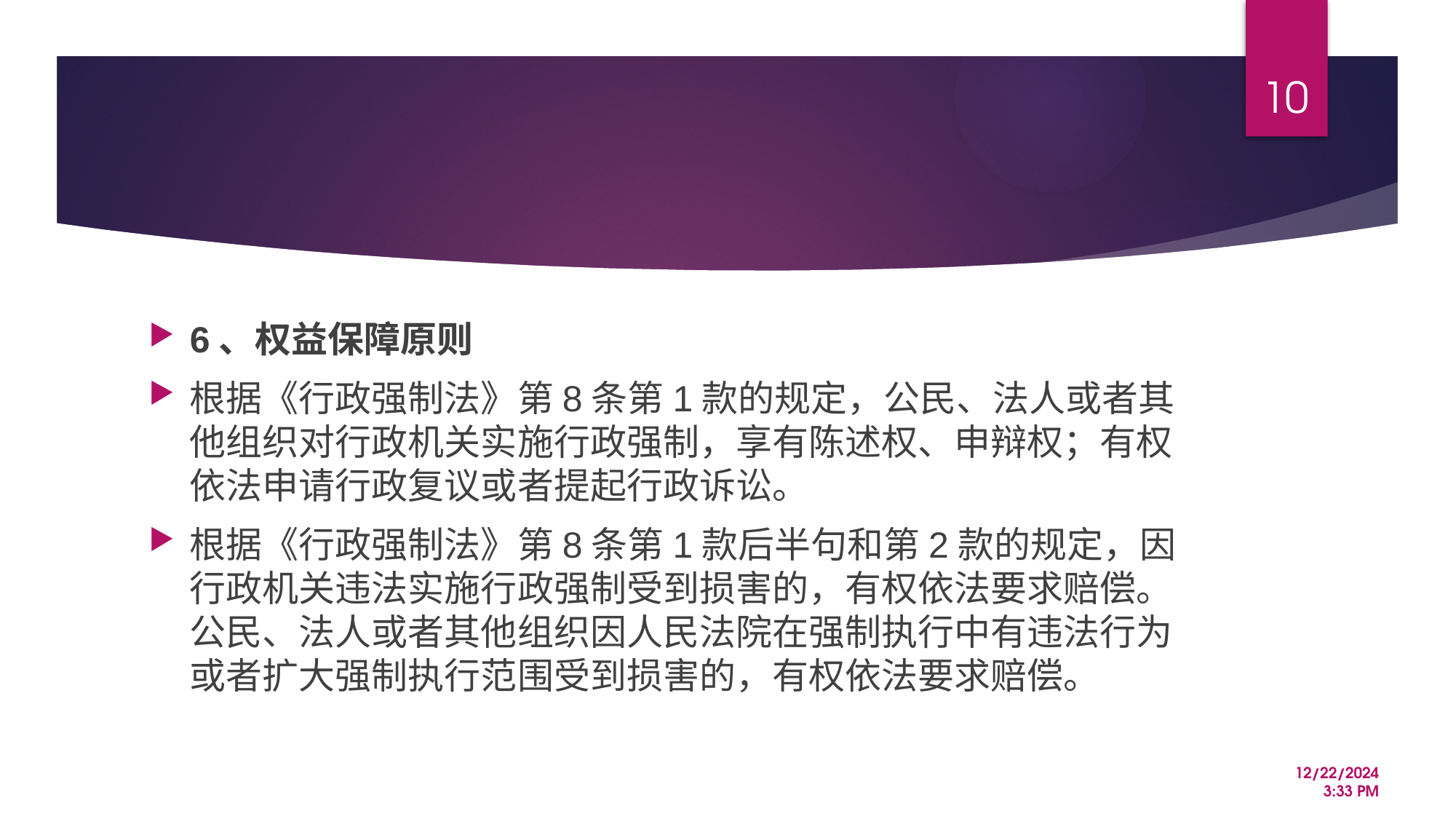

10
#
6、权益保障原则
根据《行政强制法》第8条第1款的规定，公民、法人或者其他组织对行政机关实施行政强制，享有陈述权、申辩权；有权依法申请行政复议或者提起行政诉讼。
根据《行政强制法》第8条第1款后半句和第2款的规定，因行政机关违法实施行政强制受到损害的，有权依法要求赔偿。公民、法人或者其他组织因人民法院在强制执行中有违法行为或者扩大强制执行范围受到损害的，有权依法要求赔偿。
12/22/2024 3:33 PM